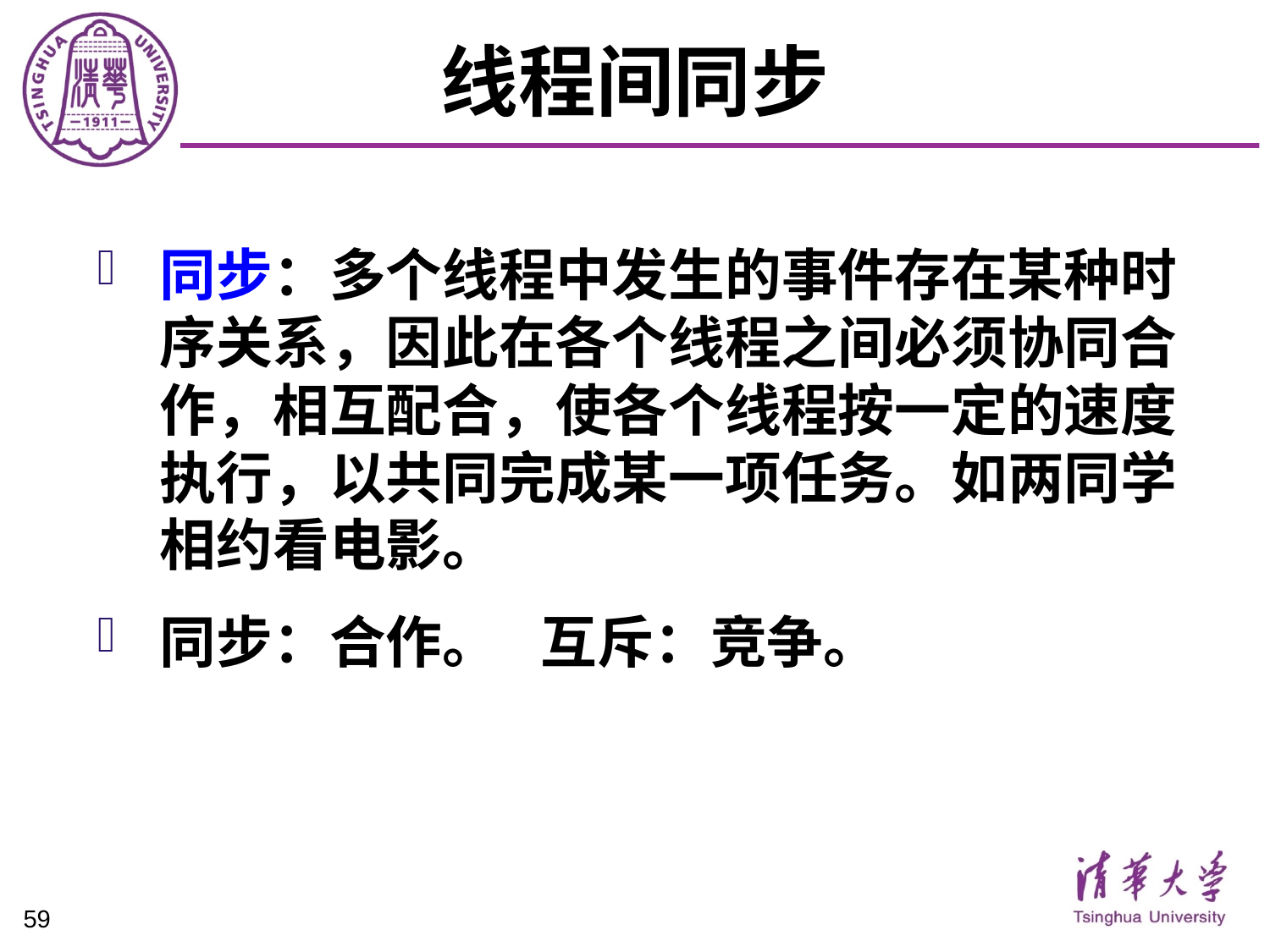

# 线程间同步
同步：多个线程中发生的事件存在某种时序关系，因此在各个线程之间必须协同合作，相互配合，使各个线程按一定的速度执行，以共同完成某一项任务。如两同学相约看电影。
同步：合作。	互斥：竞争。
59